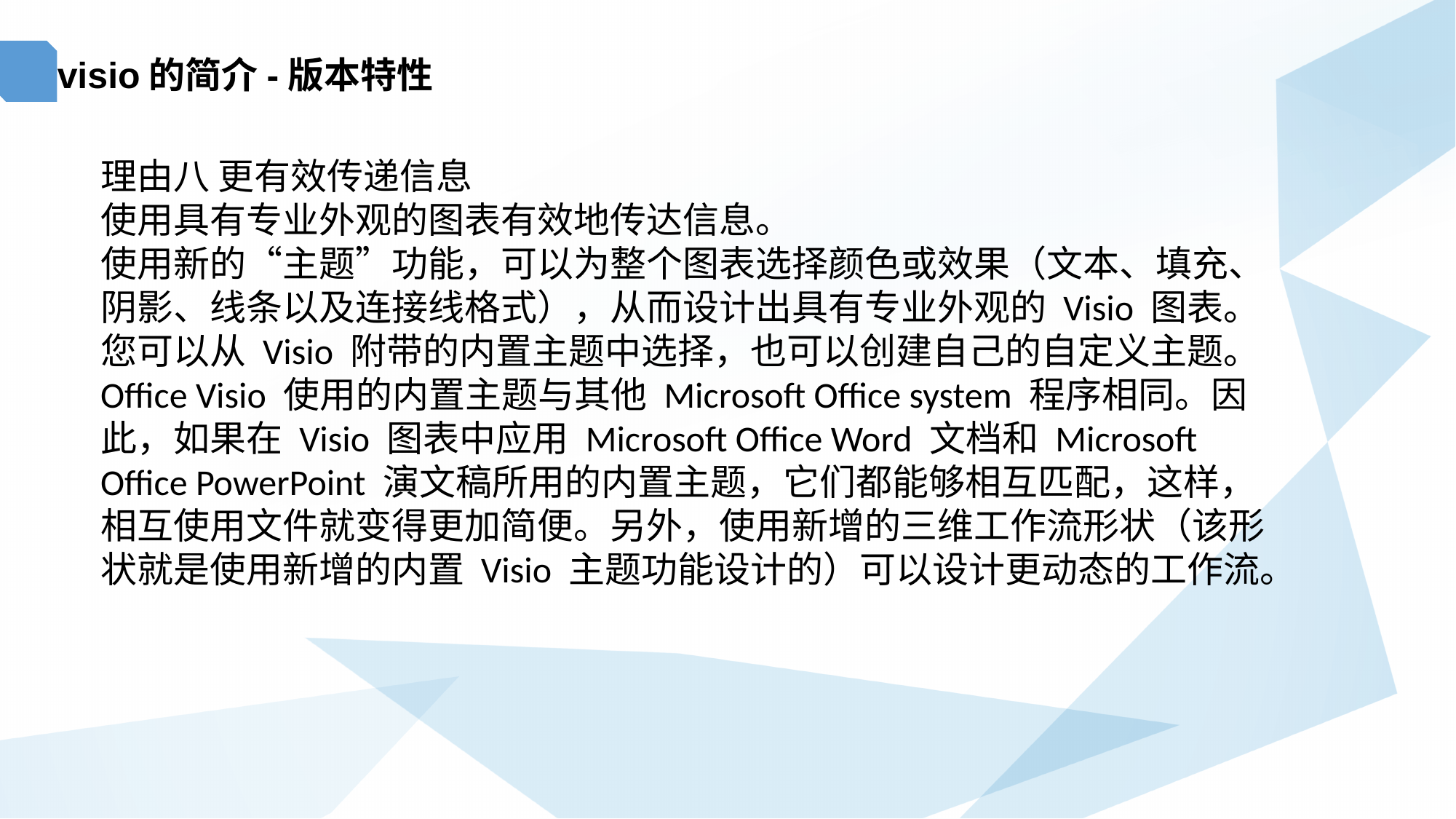

visio的简介-版本特性
理由八 更有效传递信息
使用具有专业外观的图表有效地传达信息。
使用新的“主题”功能，可以为整个图表选择颜色或效果（文本、填充、阴影、线条以及连接线格式），从而设计出具有专业外观的 Visio 图表。您可以从 Visio 附带的内置主题中选择，也可以创建自己的自定义主题。Office Visio 使用的内置主题与其他 Microsoft Office system 程序相同。因此，如果在 Visio 图表中应用 Microsoft Office Word 文档和 Microsoft Office PowerPoint 演文稿所用的内置主题，它们都能够相互匹配，这样，相互使用文件就变得更加简便。另外，使用新增的三维工作流形状（该形状就是使用新增的内置 Visio 主题功能设计的）可以设计更动态的工作流。